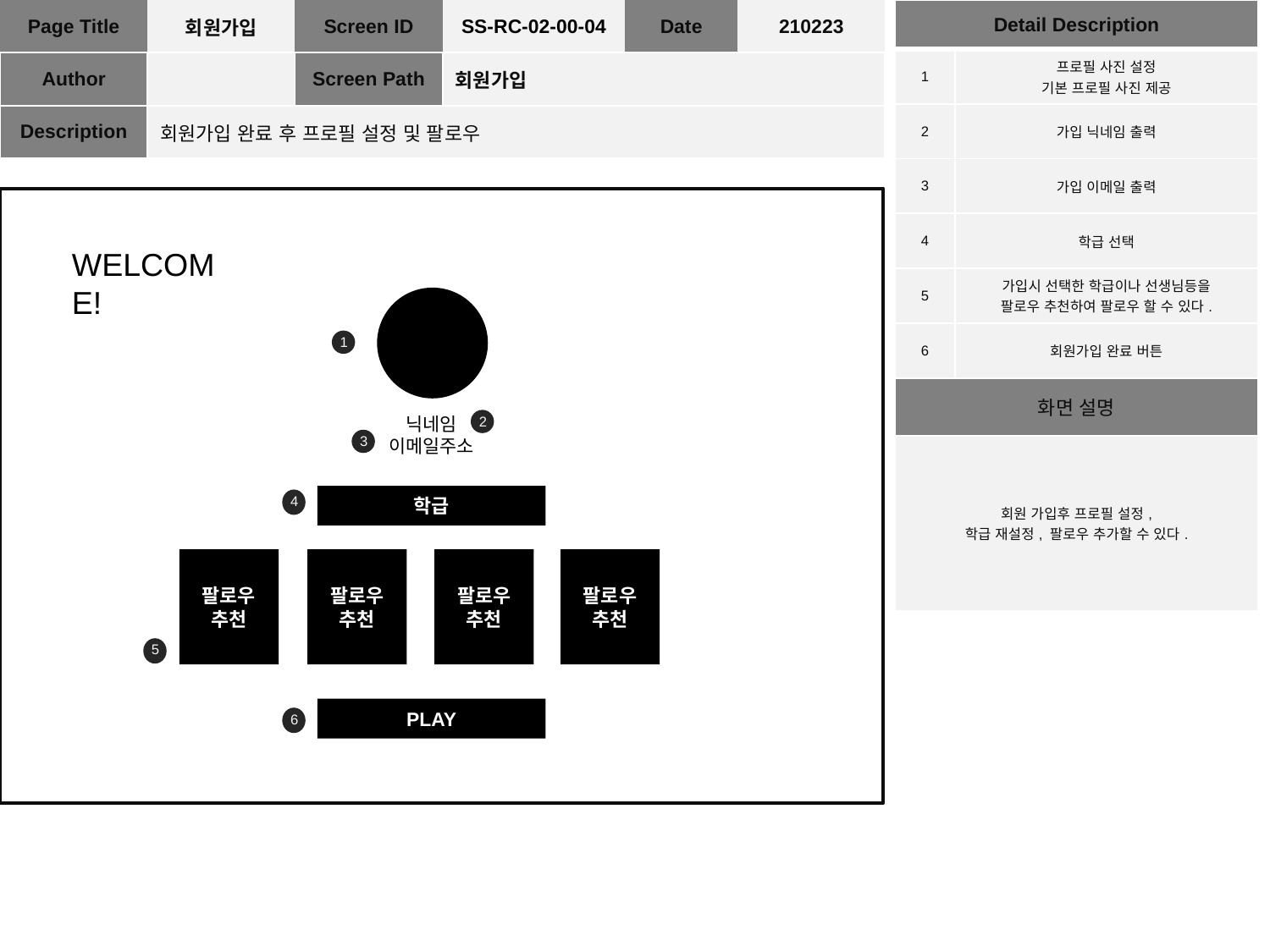

| Page Title | 회원가입 | Screen ID | SS-RC-02-00-04 | Date | 210223 |
| --- | --- | --- | --- | --- | --- |
| Author |  | Screen Path | 회원가입 |  |  |
| Description | 회원가입 완료 후 프로필 설정 및 팔로우 |  |  |  |  |
| Detail Description |  |
| --- | --- |
| 1 | 프로필 사진 설정 기본 프로필 사진 제공 |
| 2 | 가입 닉네임 출력 |
| 3 | 가입 이메일 출력 |
| 4 | 학급 선택 |
| 5 | 가입시 선택한 학급이나 선생님등을 팔로우 추천하여 팔로우 할 수 있다. |
| 6 | 회원가입 완료 버튼 |
| 화면 설명 |  |
| 회원 가입후 프로필 설정, 학급 재설정, 팔로우 추가할 수 있다. |  |

WELCOME!

1

닉네임
이메일주소
2

3

7

4

학급
8

팔로우
추천
팔로우
추천
팔로우
추천
팔로우
추천
9

5

10

PLAY
6